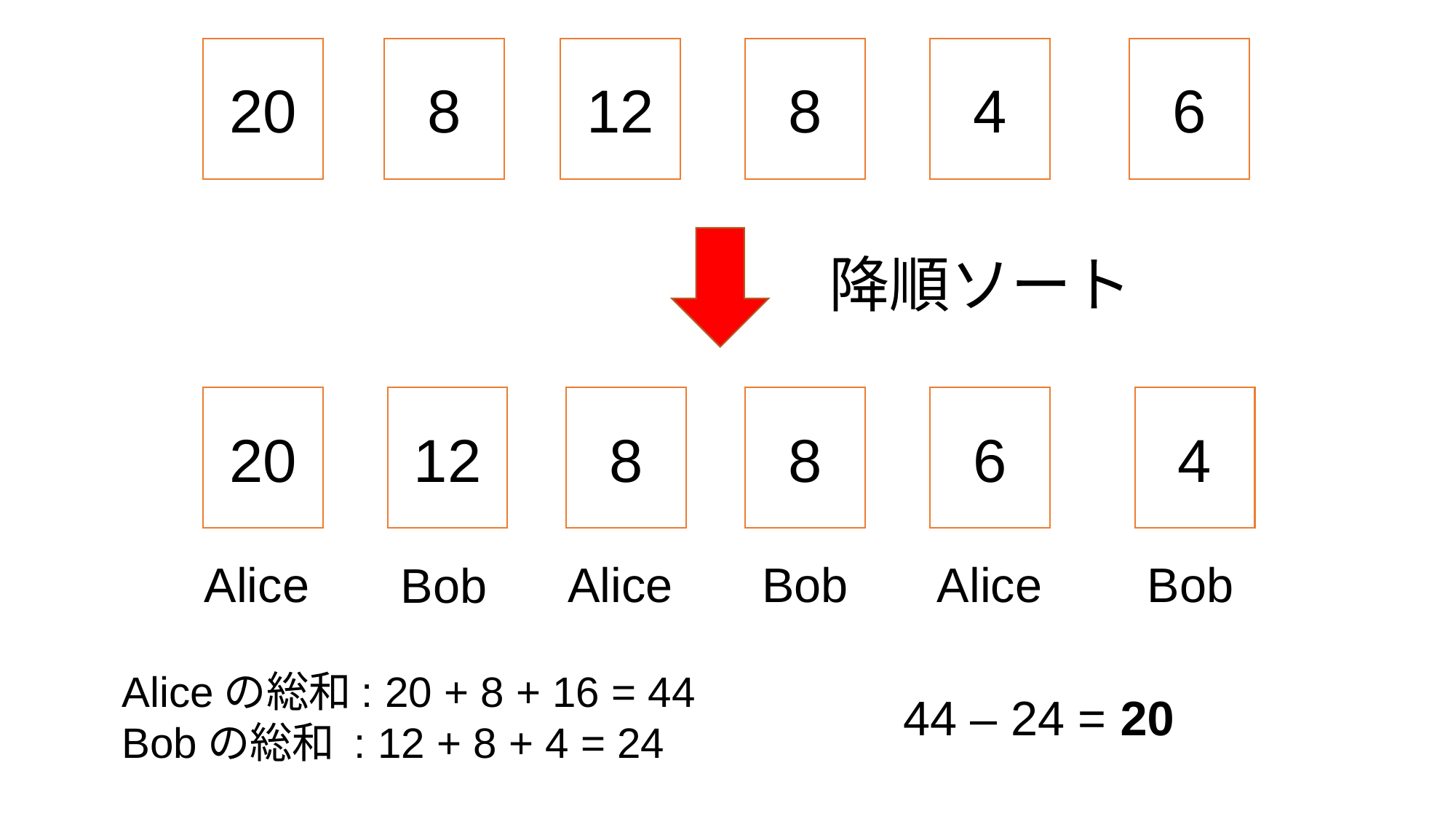

20
8
12
8
4
6

降順ソート
20
12
8
8
6
4
Bob
Alice
Alice
Bob
Alice
Bob
Aliceの総和: 20 + 8 + 16 = 44
Bobの総和 : 12 + 8 + 4 = 24
44 – 24 = 20